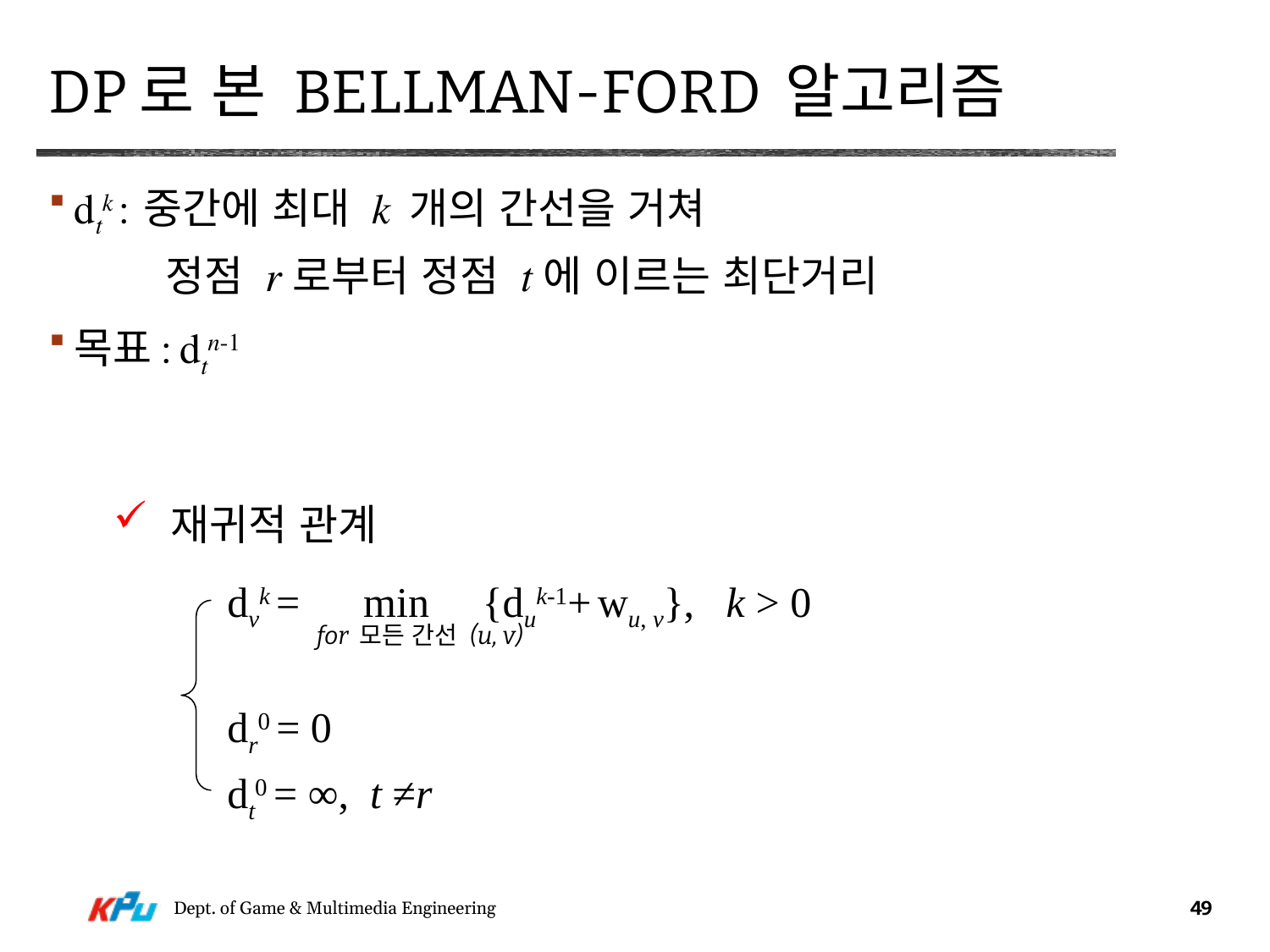

# DP로 본 Bellman-Ford 알고리즘
dtk : 중간에 최대 k 개의 간선을 거쳐
         정점 r로부터 정점 t에 이르는 최단거리
목표: dtn-1
 재귀적 관계
dvk =      min     {duk-1+ wu, v},   k > 0

dr0 = 0
dt0 = ∞,  t ≠r

for 모든 간선 (u, v)
Dept. of Game & Multimedia Engineering
49